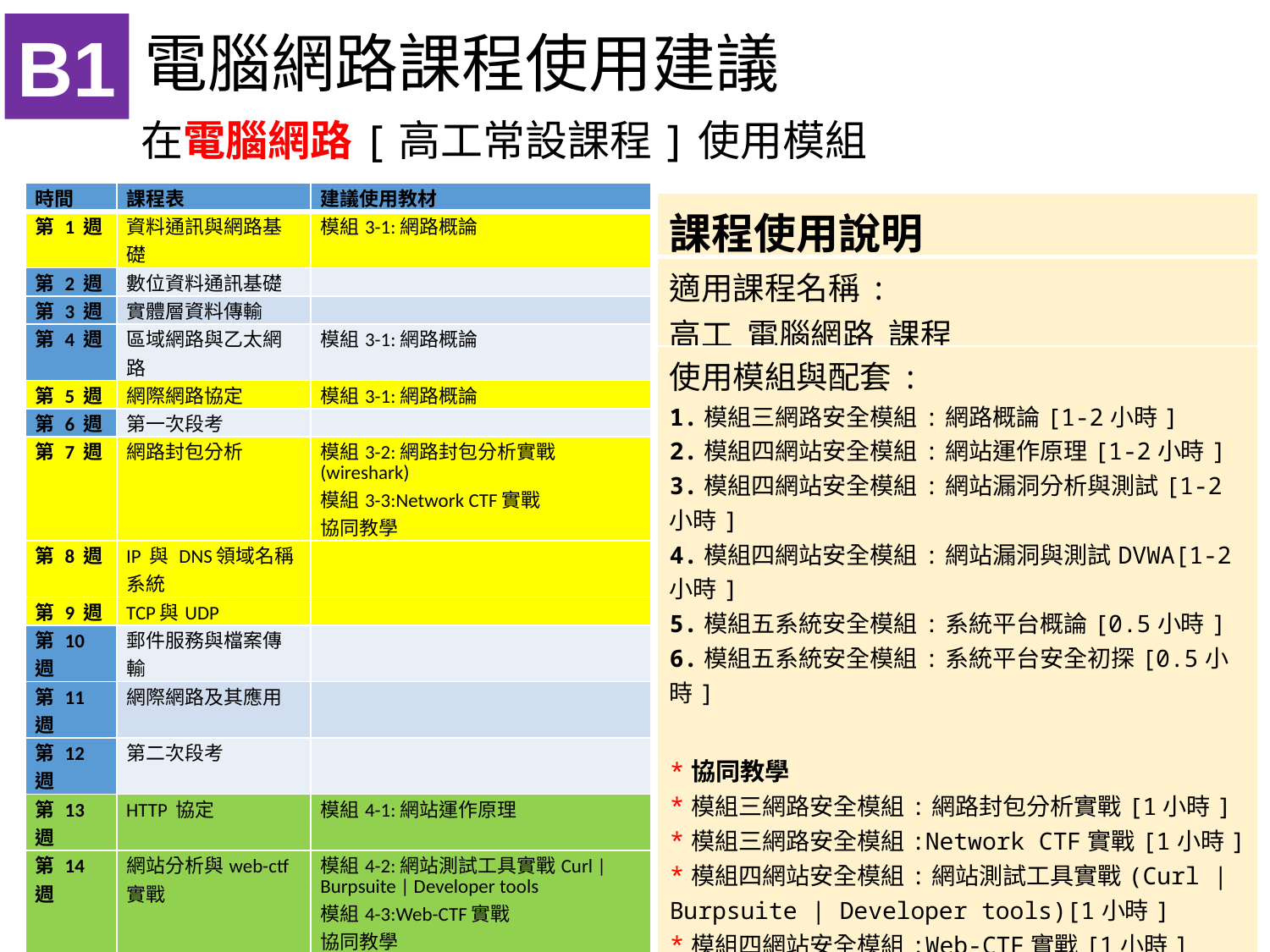

B1
電腦網路課程使用建議
# 在電腦網路[高工常設課程]使用模組
| 時間 | 課程表 | 建議使用教材 |
| --- | --- | --- |
| 第 1 週 | 資料通訊與網路基礎 | 模組3-1:網路概論 |
| 第 2 週 | 數位資料通訊基礎 |  |
| 第 3 週 | 實體層資料傳輸 |  |
| 第 4 週 | 區域網路與乙太網路 | 模組3-1:網路概論 |
| 第 5 週 | 網際網路協定 | 模組3-1:網路概論 |
| 第 6 週 | 第一次段考 |  |
| 第 7 週 | 網路封包分析 | 模組3-2:網路封包分析實戰(wireshark) 模組3-3:Network CTF實戰 協同教學 |
| 第 8 週 | IP 與 DNS領域名稱系統 |  |
| 第 9 週 | TCP與UDP |  |
| 第 10 週 | 郵件服務與檔案傳輸 |  |
| 第 11 週 | 網際網路及其應用 |  |
| 第 12 週 | 第二次段考 |  |
| 第 13 週 | HTTP 協定 | 模組4-1:網站運作原理 |
| 第 14 週 | 網站分析與web-ctf實戰 | 模組4-2:網站測試工具實戰Curl | Burpsuite | Developer tools 模組4-3:Web-CTF實戰 協同教學 |
| 第 15 週 | 網路漏洞分析與安全防護技術 | 模組4-4:網站漏洞分析與測試 |
| 第 16 週 | 網站漏洞與DVWA實戰 | 模組4-5:網站漏洞與測試DVWA 錄影教學 |
| 第 17 週 | 系統安全與滲透測試 | 模組5-1:系統平台概論 模組5-2:系統平台安全初探 模組5-3:系統平台安全實測案例[建議協同教學] |
| 第 18 週 | 期末考 |  |
| 課程使用說明 |
| --- |
| 適用課程名稱: 高工 電腦網路 課程 |
| 使用模組與配套: 1.模組三網路安全模組:網路概論[1-2小時] 2.模組四網站安全模組:網站運作原理[1-2小時] 3.模組四網站安全模組:網站漏洞分析與測試[1-2小時] 4.模組四網站安全模組:網站漏洞與測試DVWA[1-2小時] 5.模組五系統安全模組:系統平台概論[0.5小時] 6.模組五系統安全模組:系統平台安全初探[0.5小時] \*協同教學 \*模組三網路安全模組:網路封包分析實戰[1小時] \*模組三網路安全模組:Network CTF實戰[1小時] \*模組四網站安全模組:網站測試工具實戰(Curl | Burpsuite | Developer tools)[1小時] \*模組四網站安全模組:Web-CTF實戰[1小時] \*模組五系統安全模組:系統平台安全實測案例[1小時] 配合MyFirstSecurity CTF平台解題 |